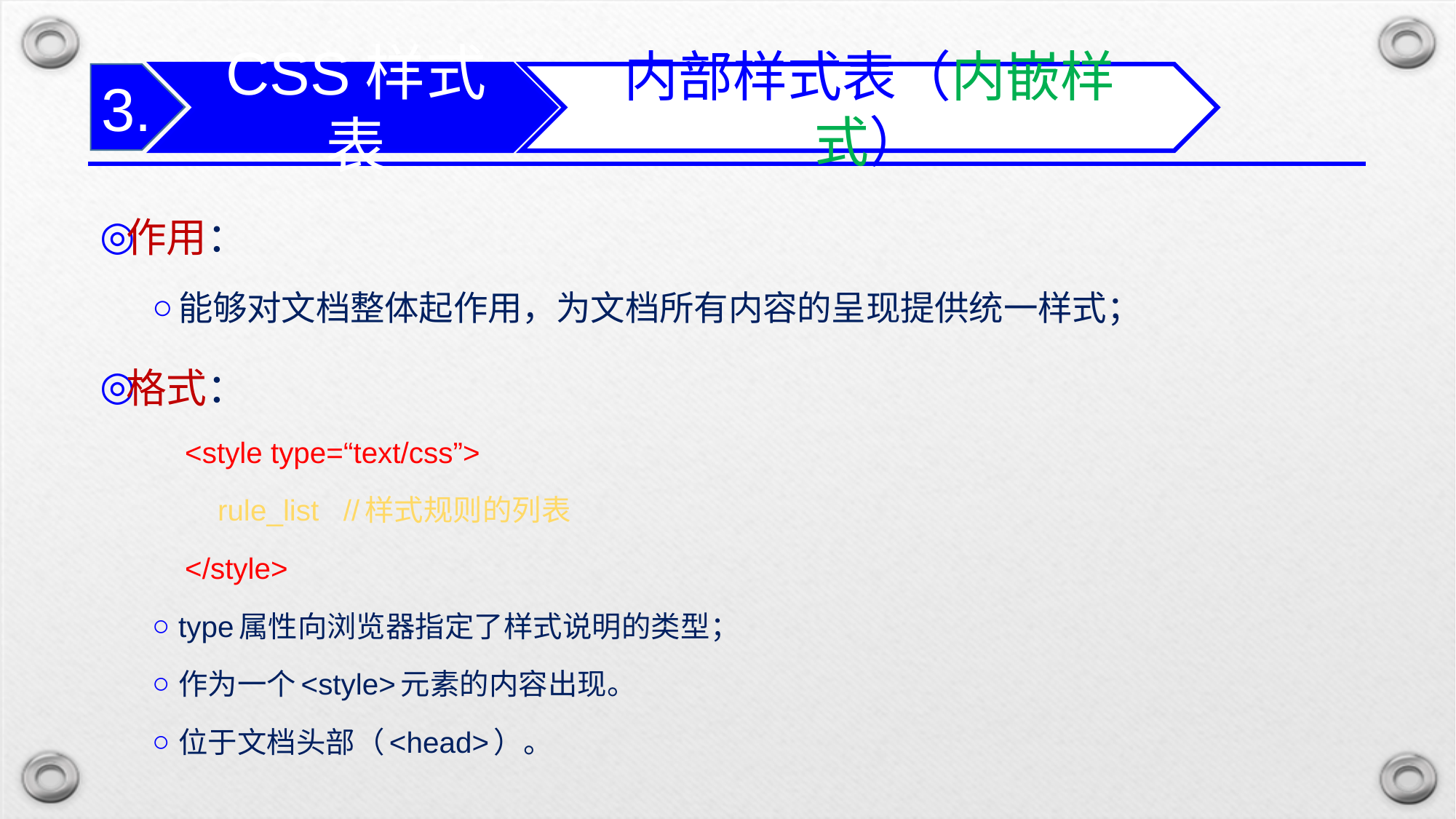

CSS样式表

3.
内部样式表（内嵌样式）
作用：
能够对文档整体起作用，为文档所有内容的呈现提供统一样式；
格式：
    <style type=“text/css”>
        rule_list   //样式规则的列表
    </style>
type属性向浏览器指定了样式说明的类型；
作为一个<style>元素的内容出现。
位于文档头部（<head>）。